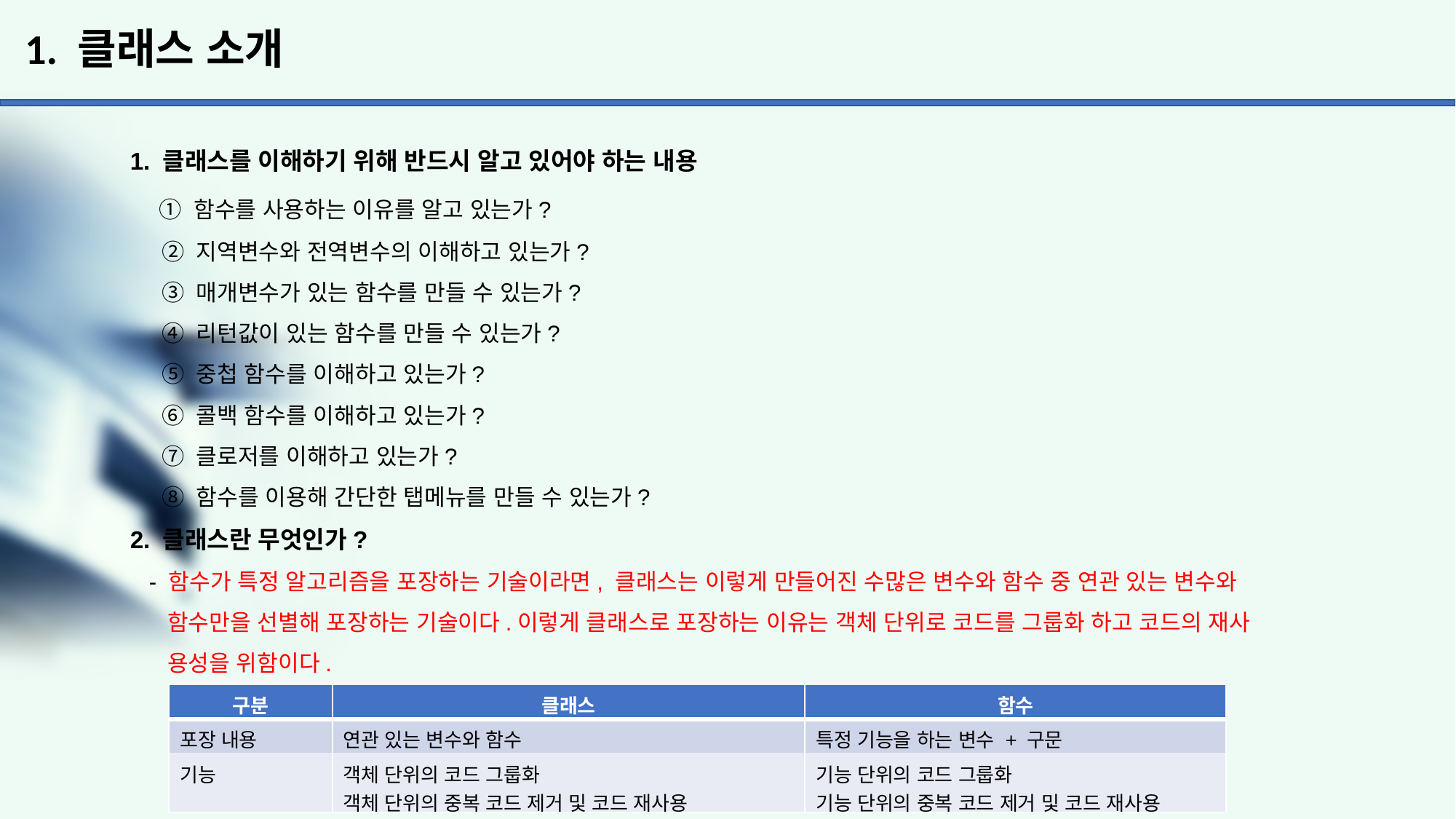

# 1. 클래스 소개
1. 클래스를 이해하기 위해 반드시 알고 있어야 하는 내용
    ① 함수를 사용하는 이유를 알고 있는가?
     ② 지역변수와 전역변수의 이해하고 있는가?
     ③ 매개변수가 있는 함수를 만들 수 있는가?
     ④ 리턴값이 있는 함수를 만들 수 있는가?
     ⑤ 중첩 함수를 이해하고 있는가?
     ⑥ 콜백 함수를 이해하고 있는가?
     ⑦ 클로저를 이해하고 있는가?
     ⑧ 함수를 이용해 간단한 탭메뉴를 만들 수 있는가?
2. 클래스란 무엇인가?
   - 함수가 특정 알고리즘을 포장하는 기술이라면, 클래스는 이렇게 만들어진 수많은 변수와 함수 중 연관 있는 변수와
     함수만을 선별해 포장하는 기술이다.이렇게 클래스로 포장하는 이유는 객체 단위로 코드를 그룹화 하고 코드의 재사
     용성을 위함이다.

| 구분 | 클래스 | 함수 |
| --- | --- | --- |
| 포장 내용 | 연관 있는 변수와 함수 | 특정 기능을 하는 변수 + 구문 |
| 기능 | 객체 단위의 코드 그룹화 객체 단위의 중복 코드 제거 및 코드 재사용 | 기능 단위의 코드 그룹화 기능 단위의 중복 코드 제거 및 코드 재사용 |